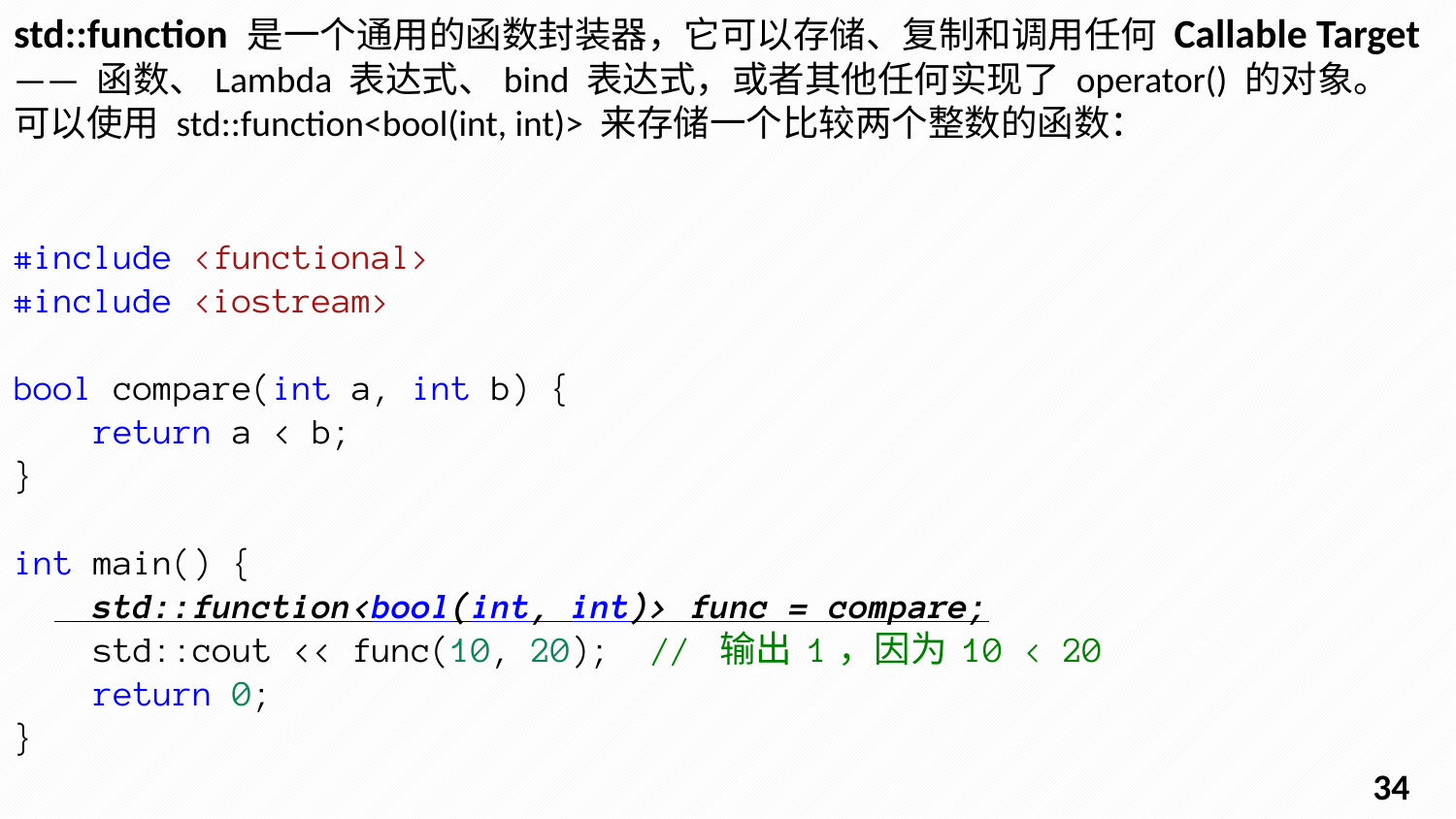

std::function 是一个通用的函数封装器，它可以存储、复制和调用任何 Callable Target —— 函数、Lambda 表达式、bind 表达式，或者其他任何实现了 operator() 的对象。
可以使用 std::function<bool(int, int)> 来存储一个比较两个整数的函数：
#include <functional>
#include <iostream>
bool compare(int a, int b) {
    return a < b;
}
int main() {
    std::function<bool(int, int)> func = compare;
    std::cout << func(10, 20);  // 输出 1，因为 10 < 20
    return 0;
}
34